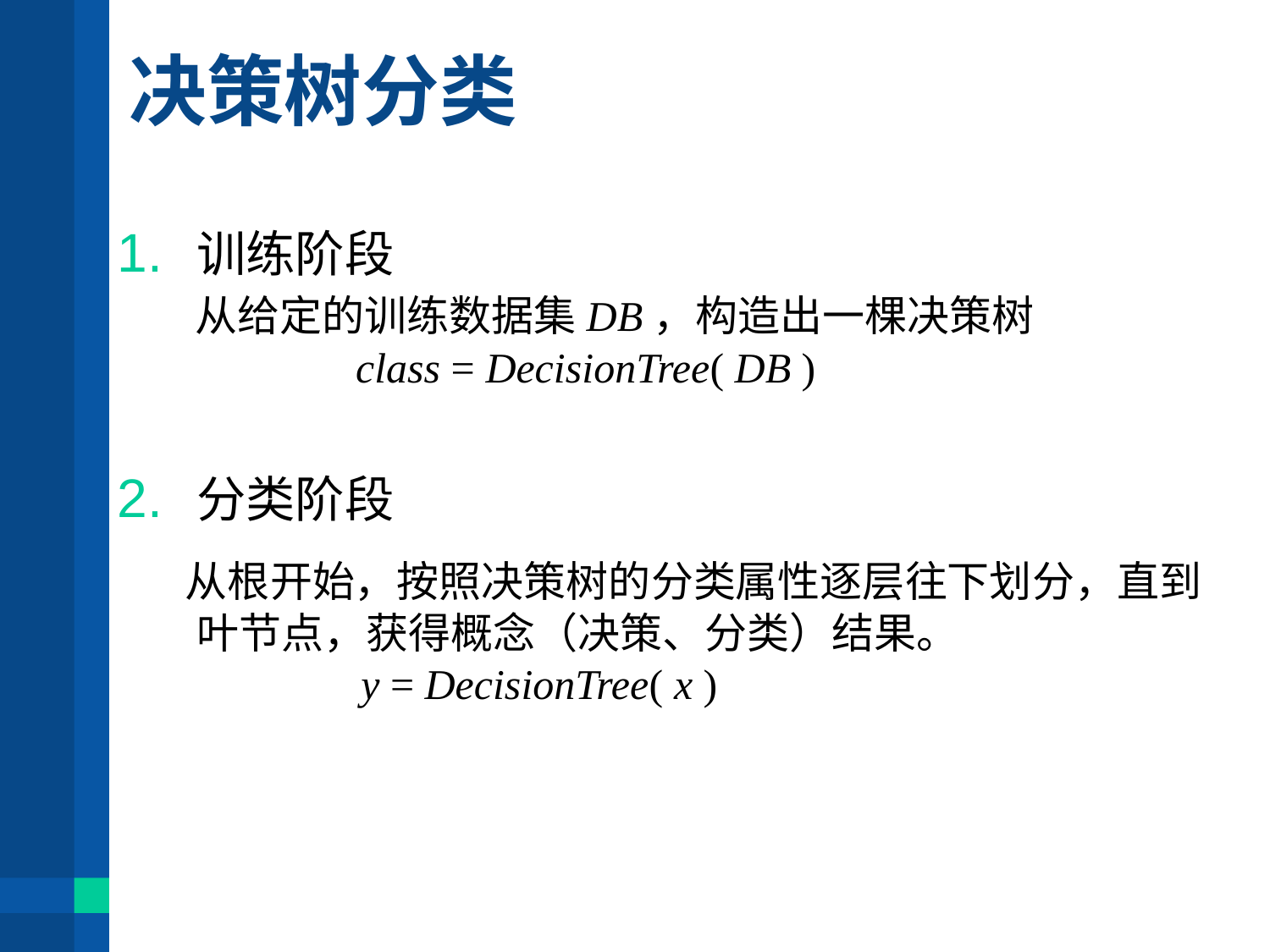

# 决策树分类
训练阶段
      从给定的训练数据集DB，构造出一棵决策树
	               class = DecisionTree( DB )

分类阶段
     从根开始，按照决策树的分类属性逐层往下划分，直到叶节点，获得概念（决策、分类）结果。
                       y = DecisionTree( x )